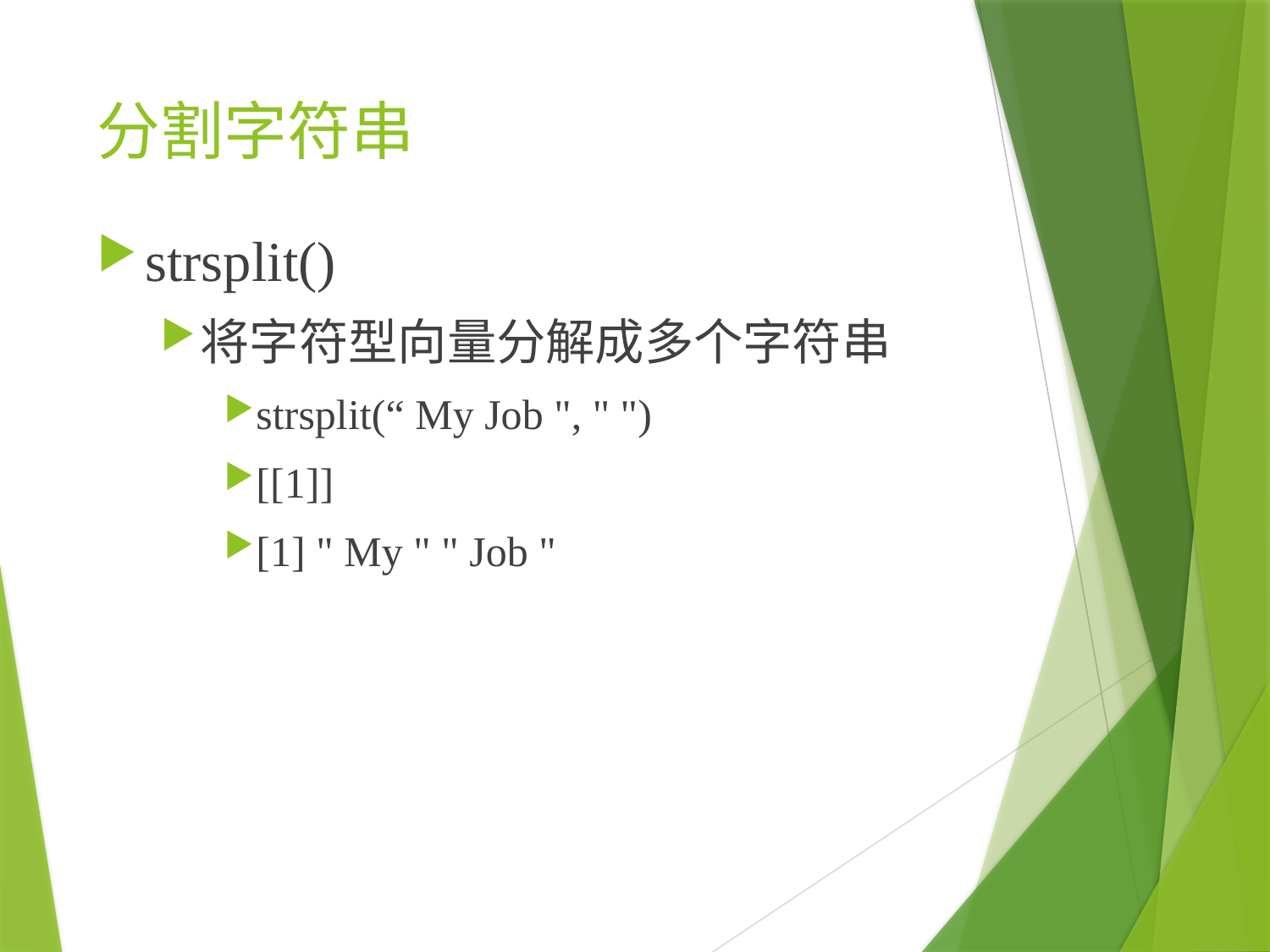

# 分割字符串
strsplit()
将字符型向量分解成多个字符串
strsplit(“ My Job ", " ")
[[1]]
[1] " My " " Job "